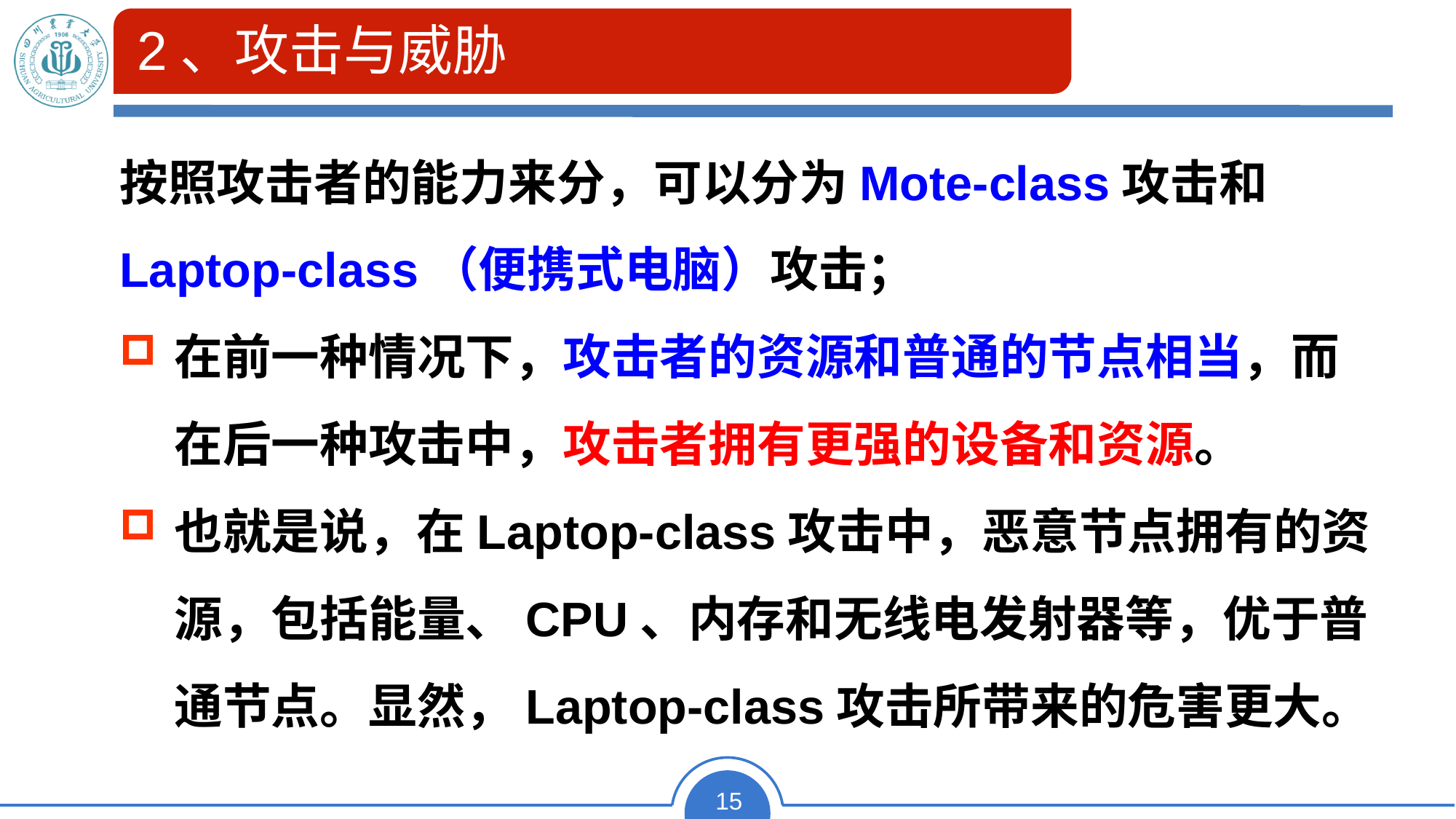

# 2、攻击与威胁
按照攻击者的能力来分，可以分为Mote-class攻击和Laptop-class（便携式电脑）攻击；
在前一种情况下，攻击者的资源和普通的节点相当，而在后一种攻击中，攻击者拥有更强的设备和资源。
也就是说，在Laptop-class攻击中，恶意节点拥有的资源，包括能量、CPU、内存和无线电发射器等，优于普通节点。显然，Laptop-class攻击所带来的危害更大。